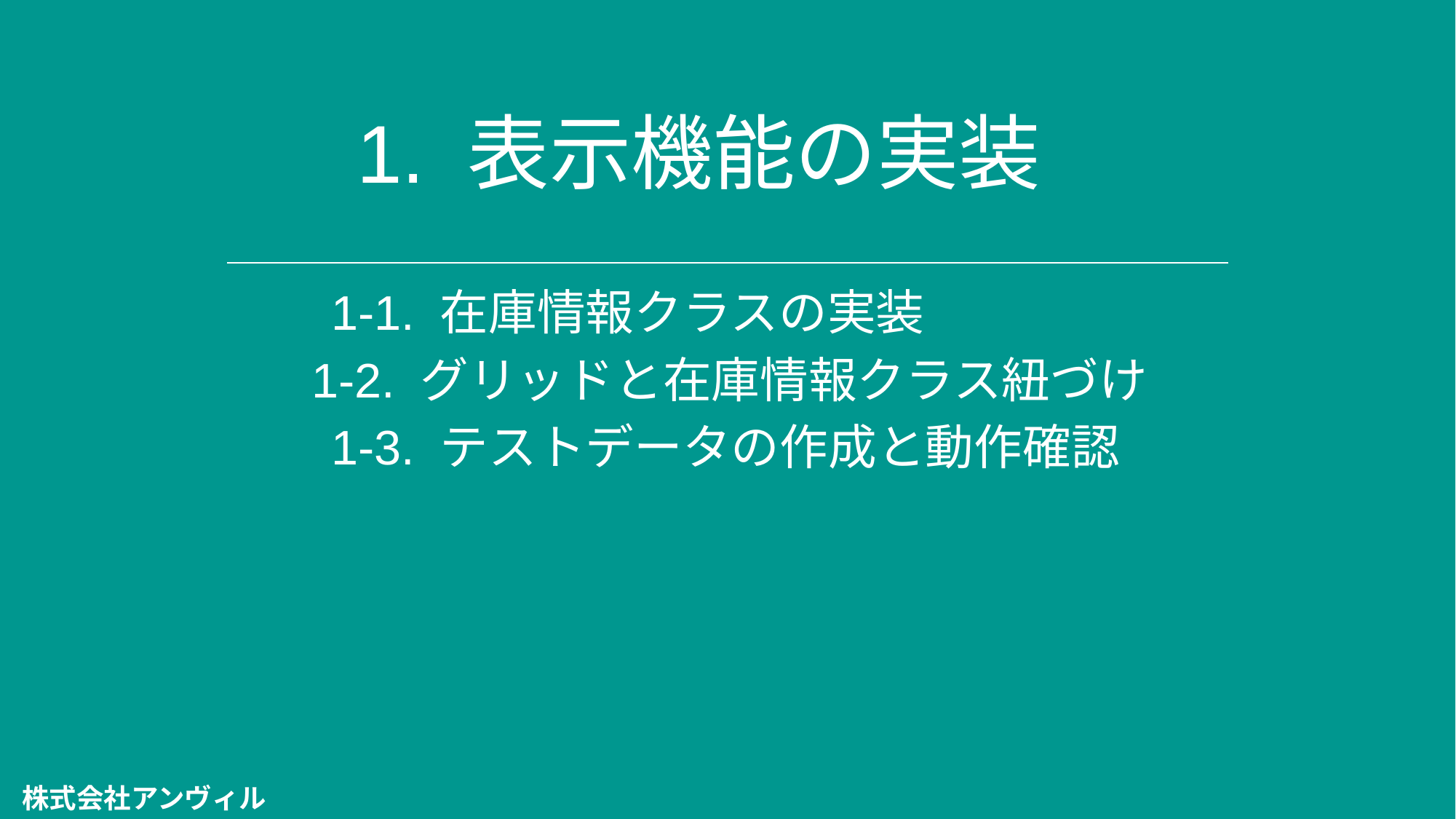

# 1. 表示機能の実装
　1-1. 在庫情報クラスの実装
   1-2. グリッドと在庫情報クラス紐づけ
　1-3. テストデータの作成と動作確認